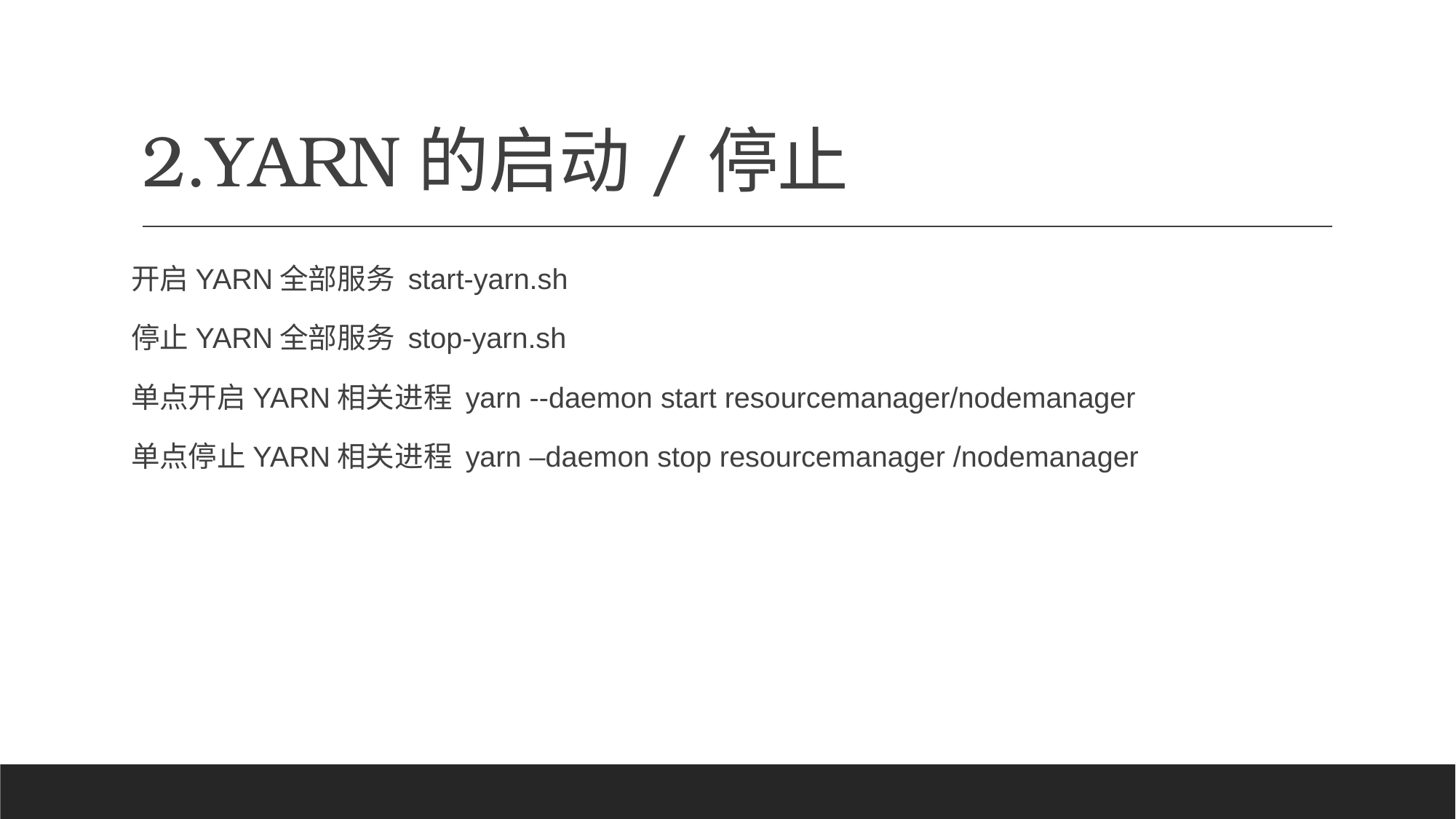

# 2.YARN的启动/停止
开启YARN全部服务 start-yarn.sh
停止YARN全部服务 stop-yarn.sh
单点开启YARN相关进程 yarn --daemon start resourcemanager/nodemanager
单点停止YARN相关进程 yarn –daemon stop resourcemanager /nodemanager